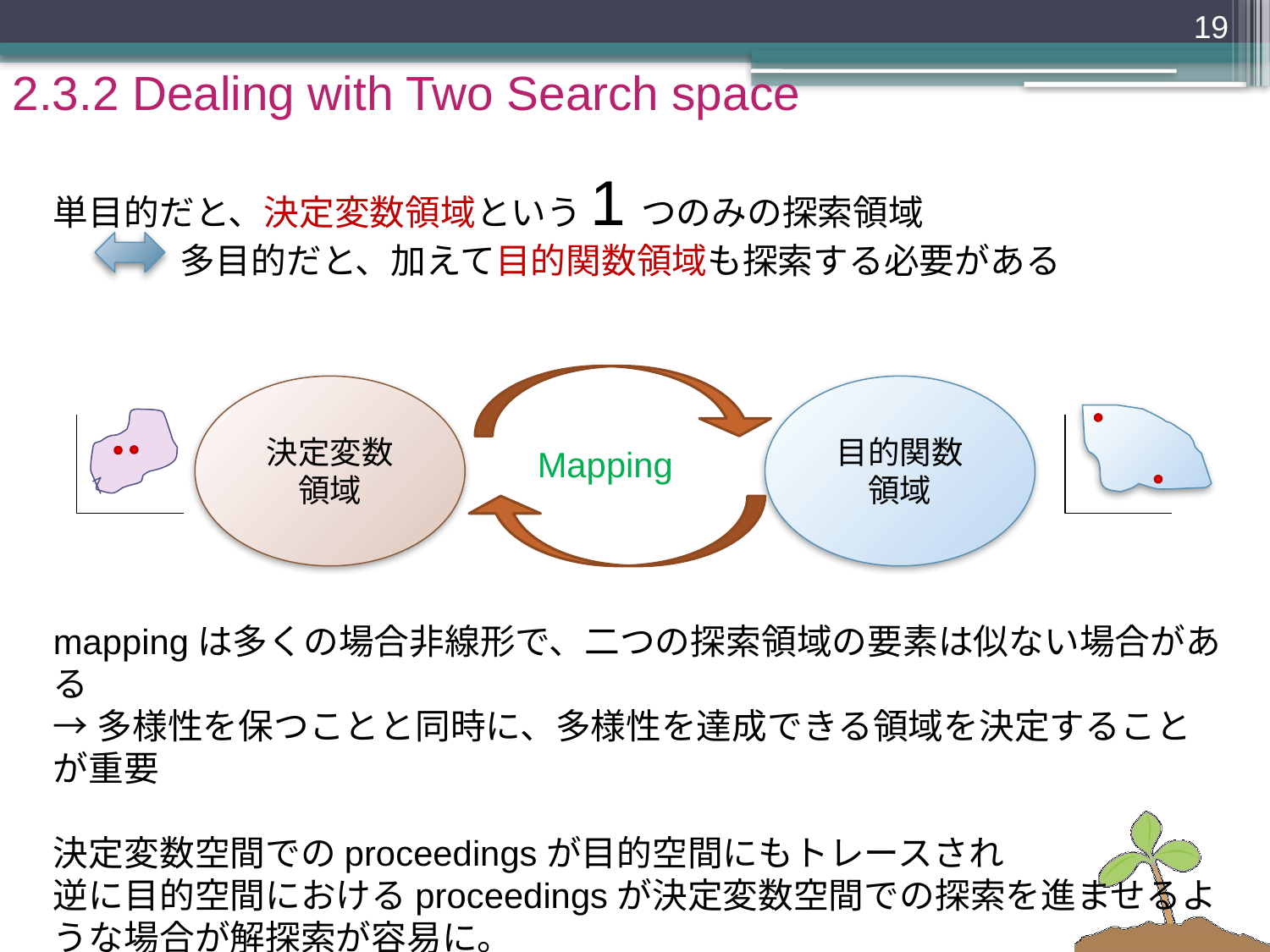

19
# 2.3.2 Dealing with Two Search space
単目的だと、決定変数領域という1つのみの探索領域
	多目的だと、加えて目的関数領域も探索する必要がある

決定変数
領域
目的関数
領域

Mapping

mappingは多くの場合非線形で、二つの探索領域の要素は似ない場合がある
→多様性を保つことと同時に、多様性を達成できる領域を決定することが重要

決定変数空間でのproceedingsが目的空間にもトレースされ
逆に目的空間におけるproceedingsが決定変数空間での探索を進ませるような場合が解探索が容易に。